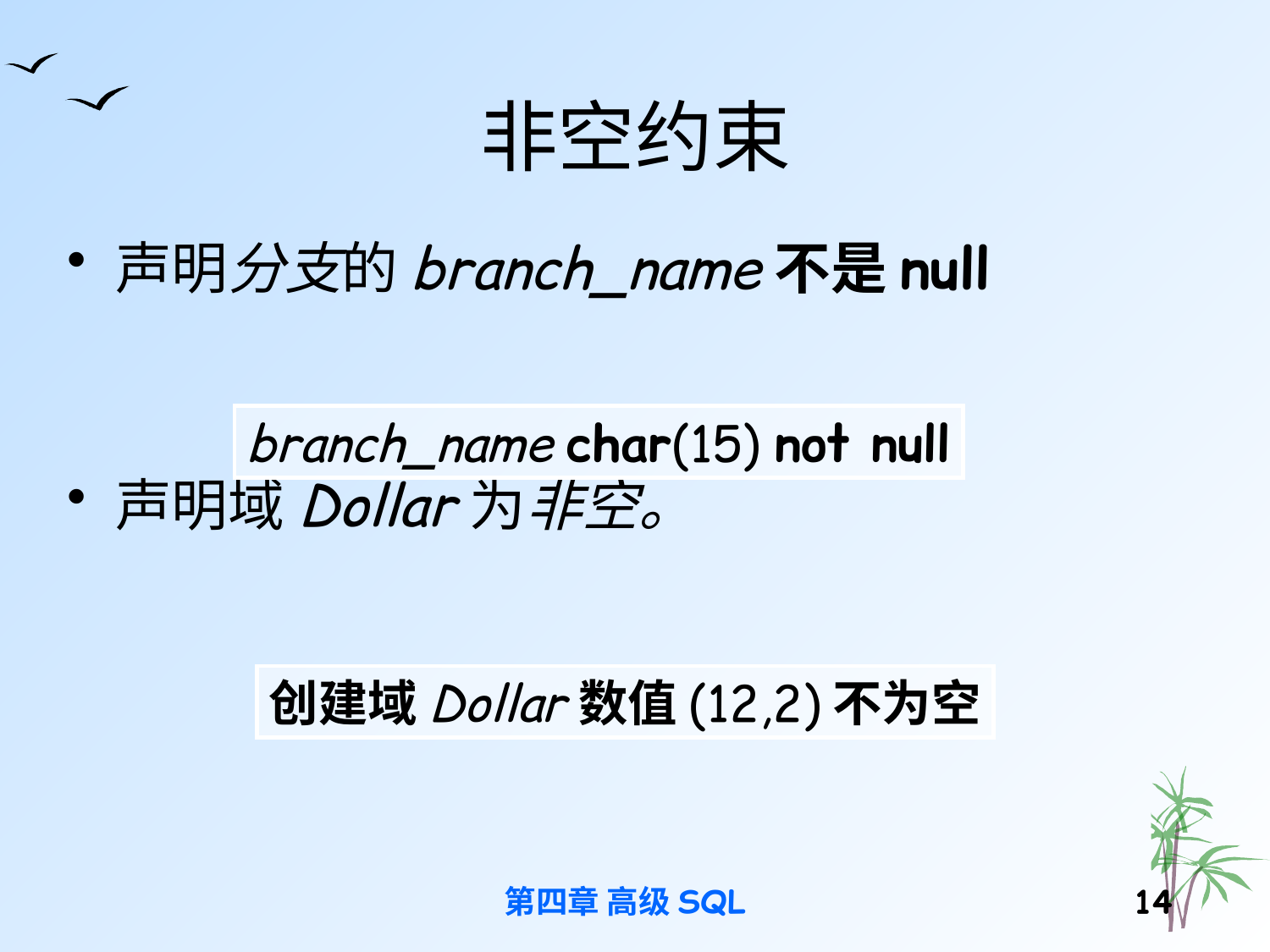

# 非空约束
声明分支的branch_name不是null

声明域Dollar为非空。

branch_name char(15) not null
创建域Dollar数值(12,2)不为空
第四章 高级SQL
14